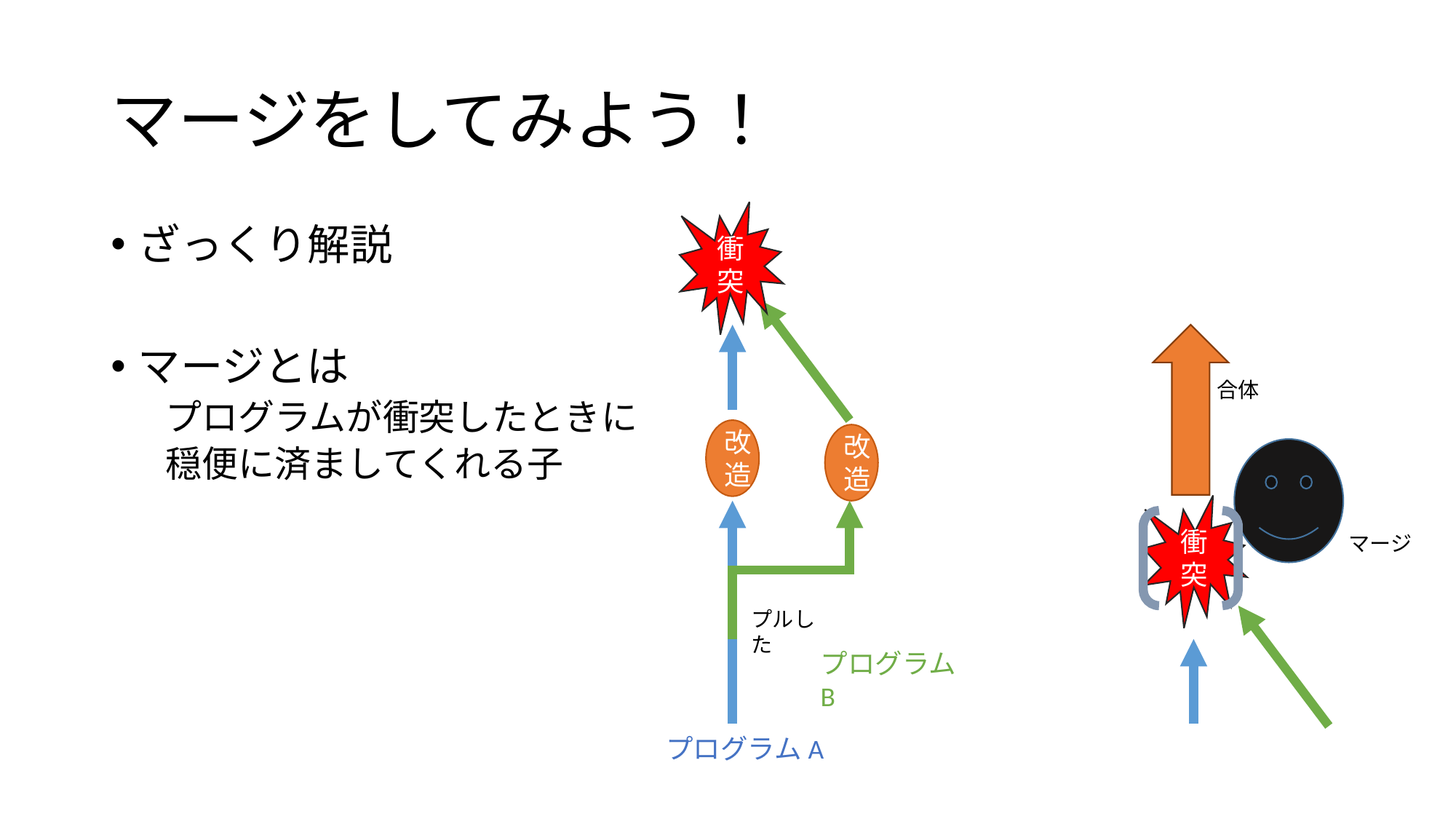

# マージをしてみよう！
衝突
改造
改造
プルした
プログラムB
プログラムA
ざっくり解説

マージとは
プログラムが衝突したときに
穏便に済ましてくれる子
合体

衝突

マージ